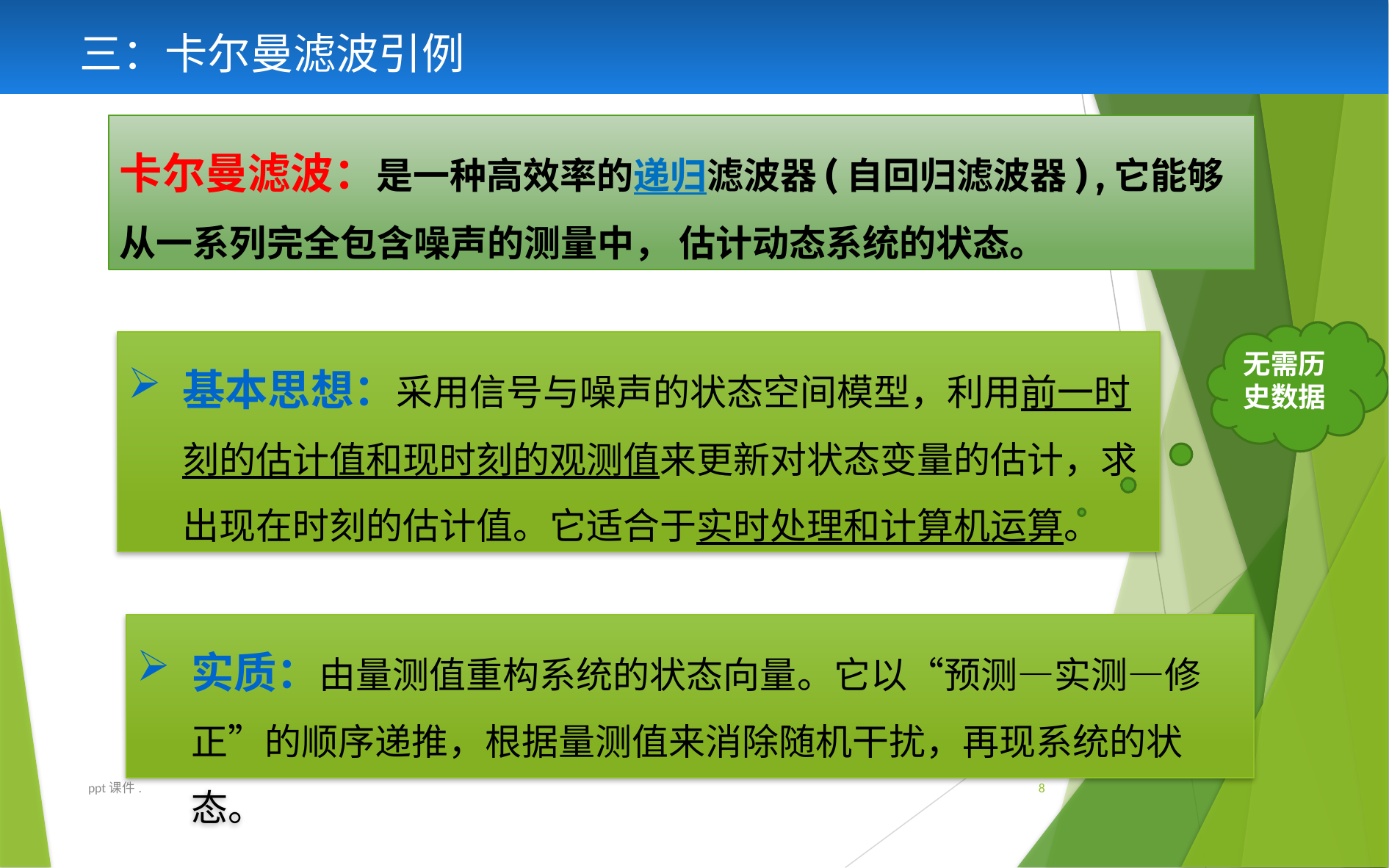

三：卡尔曼滤波引例
卡尔曼滤波：是一种高效率的递归滤波器(自回归滤波器) ,它能够从一系列完全包含噪声的测量中， 估计动态系统的状态。
无需历史数据
基本思想：采用信号与噪声的状态空间模型，利用前一时刻的估计值和现时刻的观测值来更新对状态变量的估计，求出现在时刻的估计值。它适合于实时处理和计算机运算。
实质：由量测值重构系统的状态向量。它以“预测—实测—修正”的顺序递推，根据量测值来消除随机干扰，再现系统的状态。
ppt课件.
8